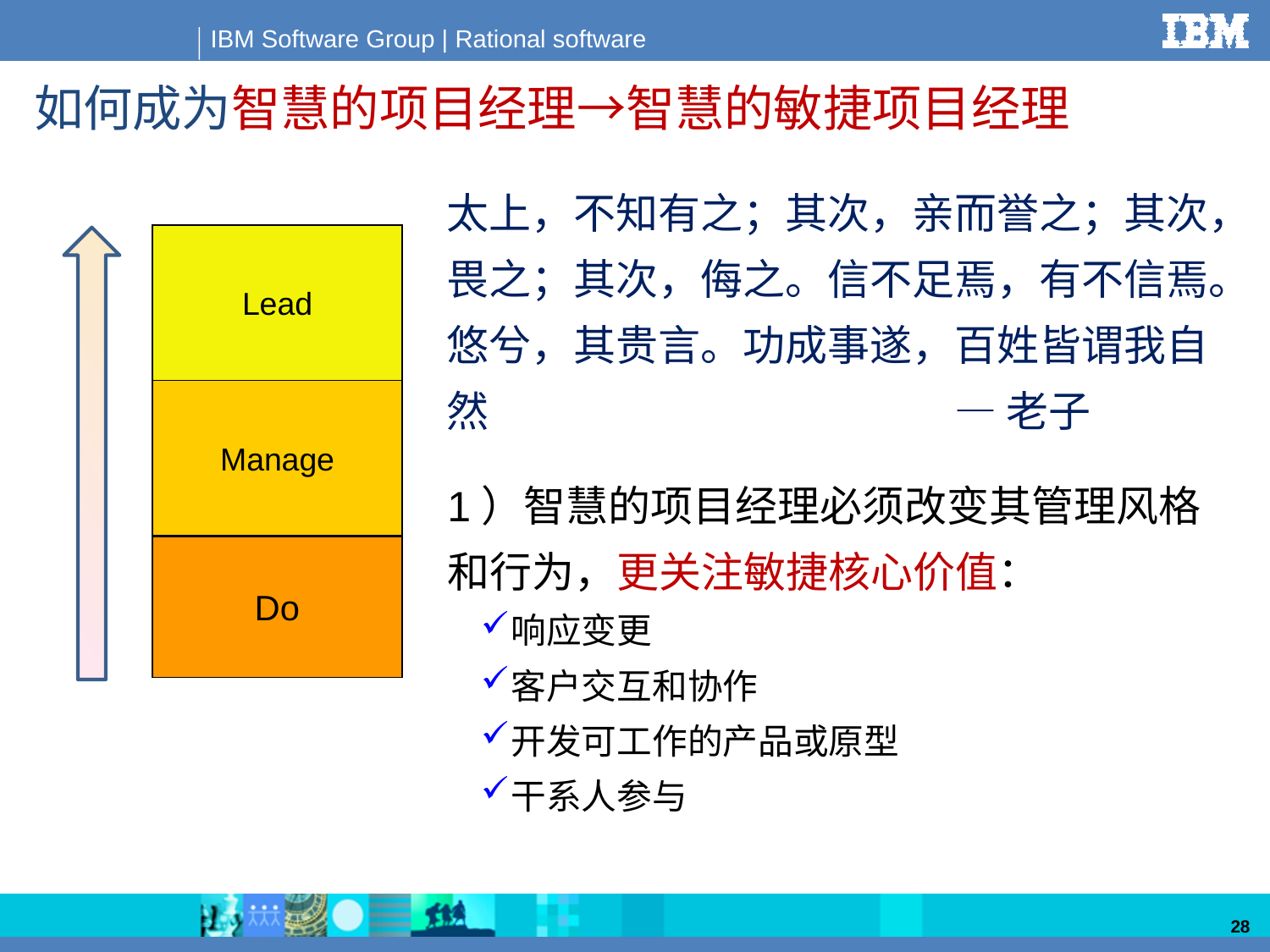

# 如何成为智慧的项目经理→智慧的敏捷项目经理
太上，不知有之；其次，亲而誉之；其次，畏之；其次，侮之。信不足焉，有不信焉。悠兮，其贵言。功成事遂，百姓皆谓我自然				— 老子
Lead
Manage
Do

1）智慧的项目经理必须改变其管理风格和行为，更关注敏捷核心价值：
响应变更
客户交互和协作
开发可工作的产品或原型
干系人参与
28